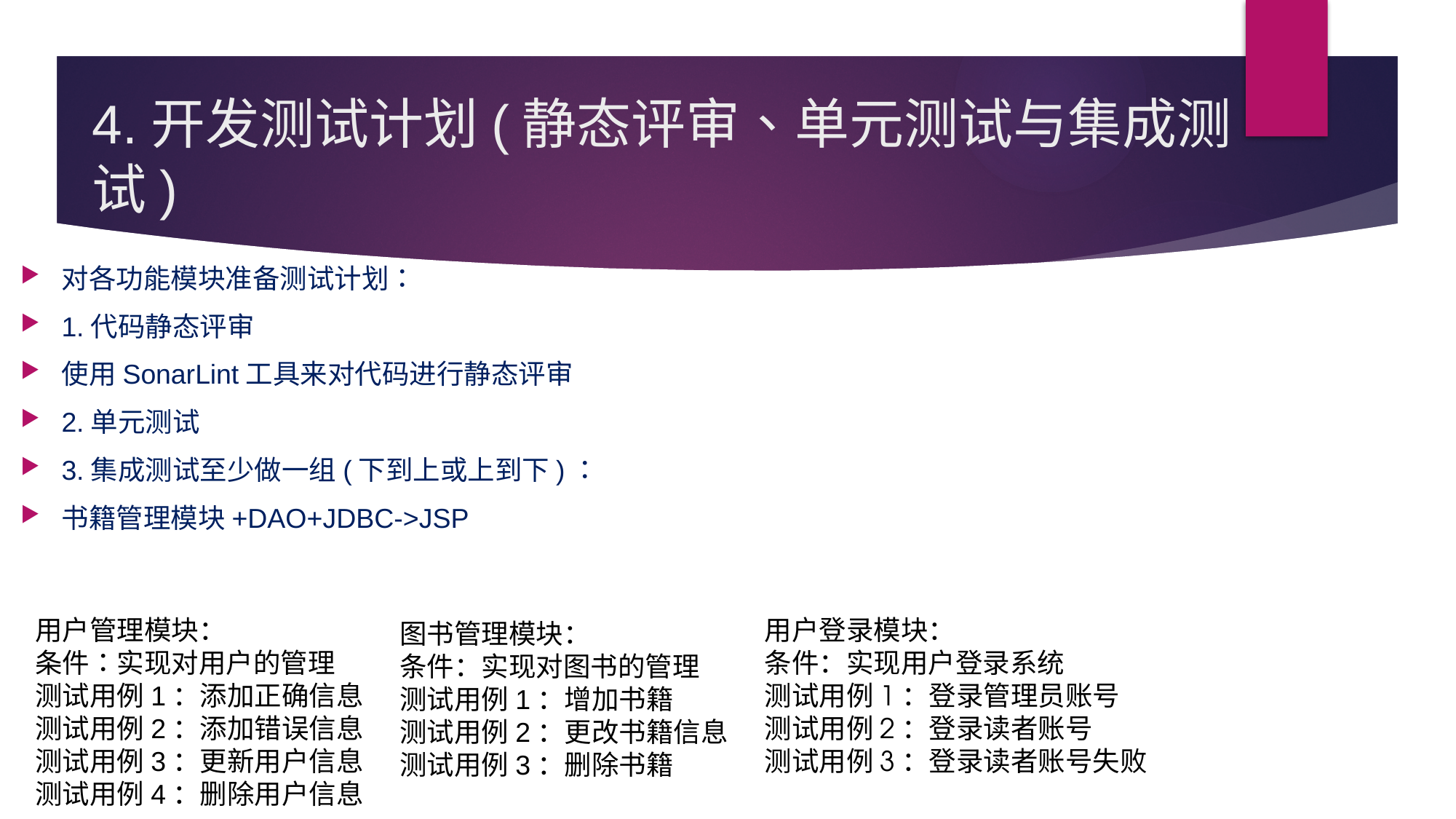

# 4.开发测试计划(静态评审、单元测试与集成测试)
对各功能模块准备测试计划：
1.代码静态评审
使用SonarLint工具来对代码进行静态评审
2.单元测试
3.集成测试至少做一组(下到上或上到下)：
书籍管理模块+DAO+JDBC->JSP
用户管理模块：
条件：实现对用户的管理
测试用例1：添加正确信息
测试用例2：添加错误信息
测试用例3：更新用户信息
测试用例4：删除用户信息

用户登录模块：
条件：实现用户登录系统
测试用例1：登录管理员账号
测试用例2：登录读者账号
测试用例3：登录读者账号失败
图书管理模块：
条件：实现对图书的管理
测试用例1：增加书籍
测试用例2：更改书籍信息
测试用例3：删除书籍